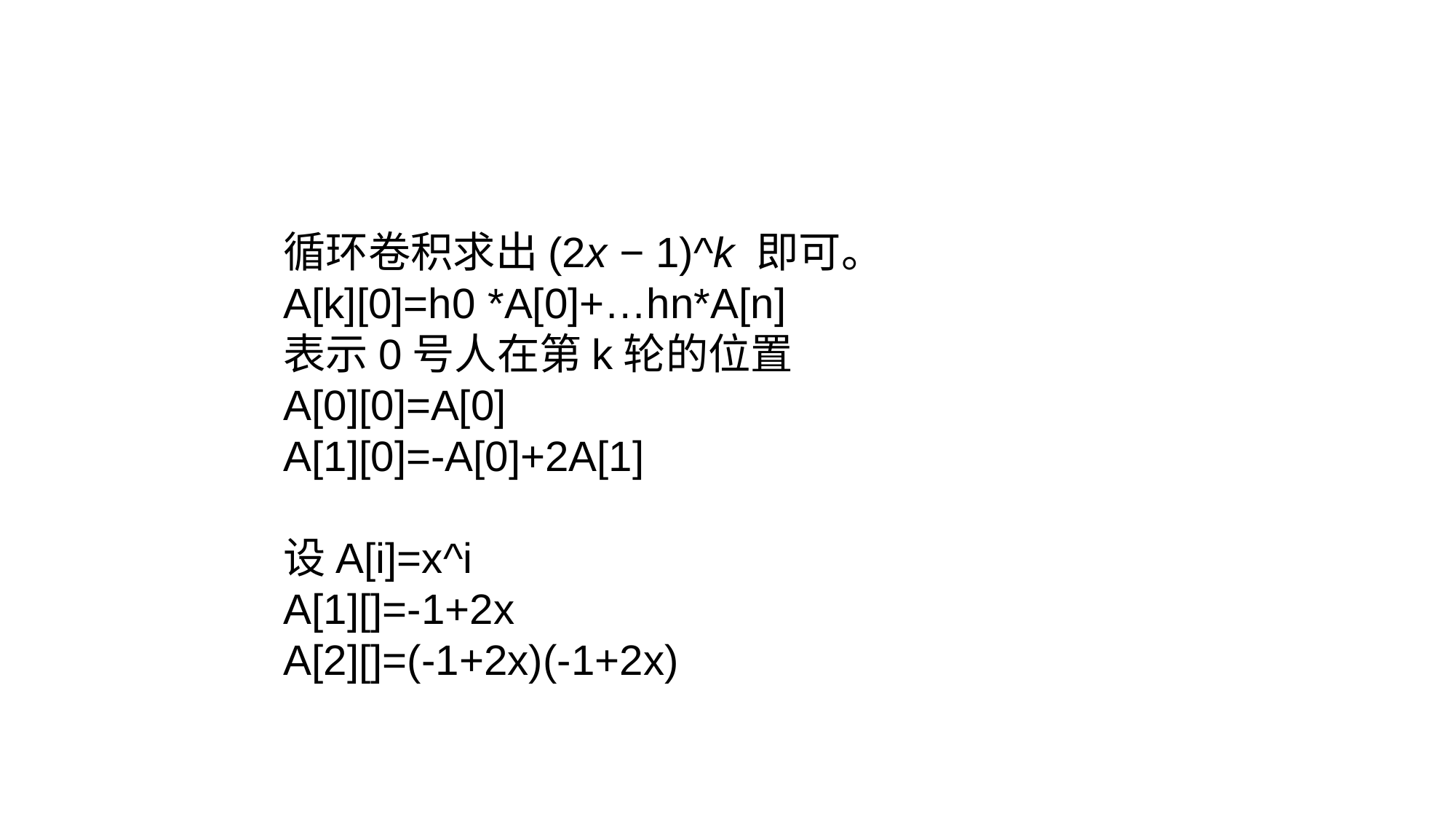

循环卷积求出(2x − 1)^k 即可。
A[k][0]=h0 *A[0]+…hn*A[n]
表示0号人在第k轮的位置
A[0][0]=A[0]
A[1][0]=-A[0]+2A[1]

设A[i]=x^i
A[1][]=-1+2x
A[2][]=(-1+2x)(-1+2x)